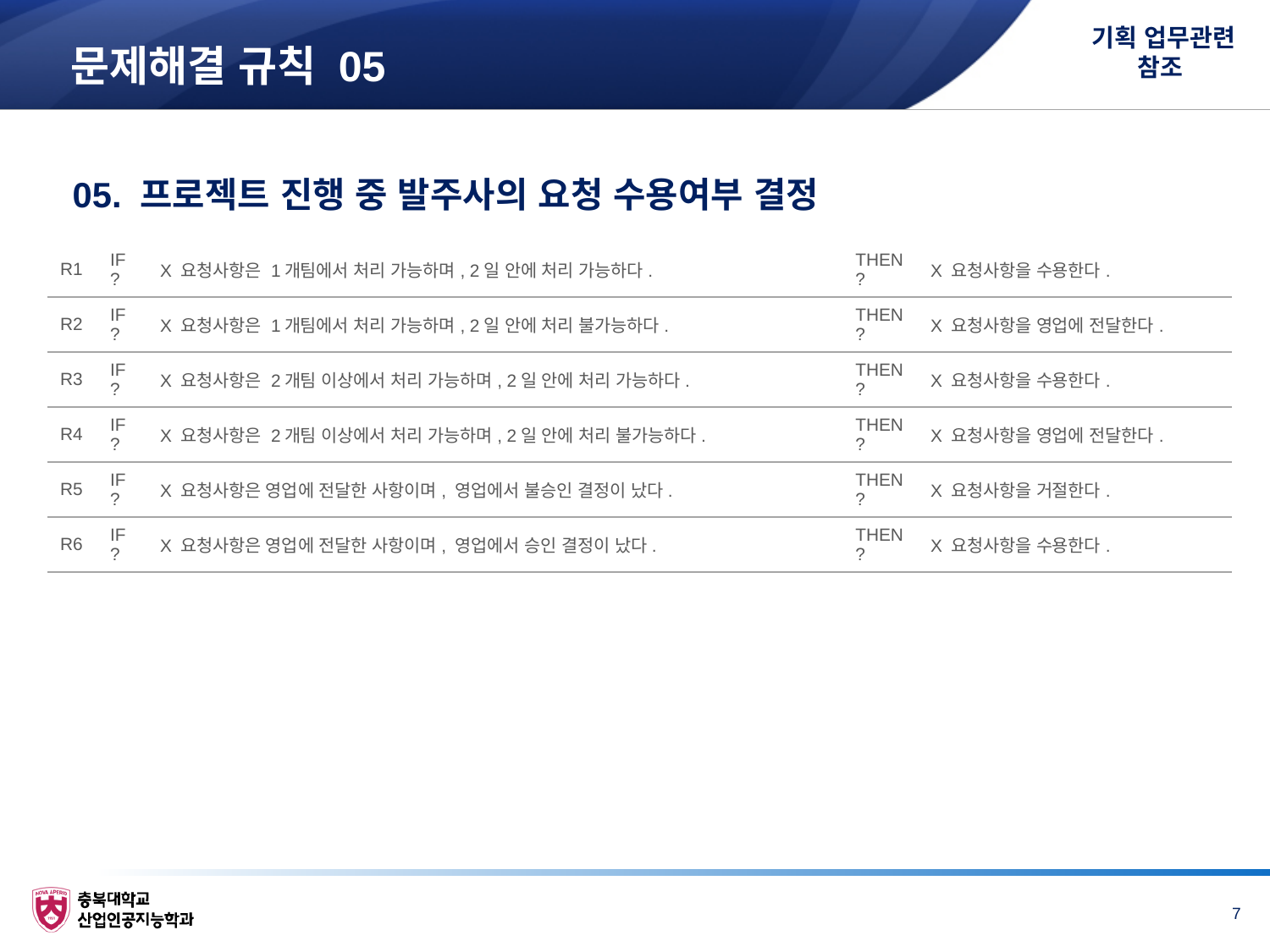

기획 업무관련 참조
# 문제해결 규칙 05
05. 프로젝트 진행 중 발주사의 요청 수용여부 결정
| R1 | IF? | X 요청사항은 1개팀에서 처리 가능하며, 2일 안에 처리 가능하다. | THEN? | X 요청사항을 수용한다. |
| --- | --- | --- | --- | --- |
| R2 | IF? | X 요청사항은 1개팀에서 처리 가능하며, 2일 안에 처리 불가능하다. | THEN? | X 요청사항을 영업에 전달한다. |
| R3 | IF? | X 요청사항은 2개팀 이상에서 처리 가능하며, 2일 안에 처리 가능하다. | THEN? | X 요청사항을 수용한다. |
| R4 | IF? | X 요청사항은 2개팀 이상에서 처리 가능하며, 2일 안에 처리 불가능하다. | THEN? | X 요청사항을 영업에 전달한다. |
| R5 | IF? | X 요청사항은 영업에 전달한 사항이며, 영업에서 불승인 결정이 났다. | THEN? | X 요청사항을 거절한다. |
| R6 | IF? | X 요청사항은 영업에 전달한 사항이며, 영업에서 승인 결정이 났다. | THEN? | X 요청사항을 수용한다. |